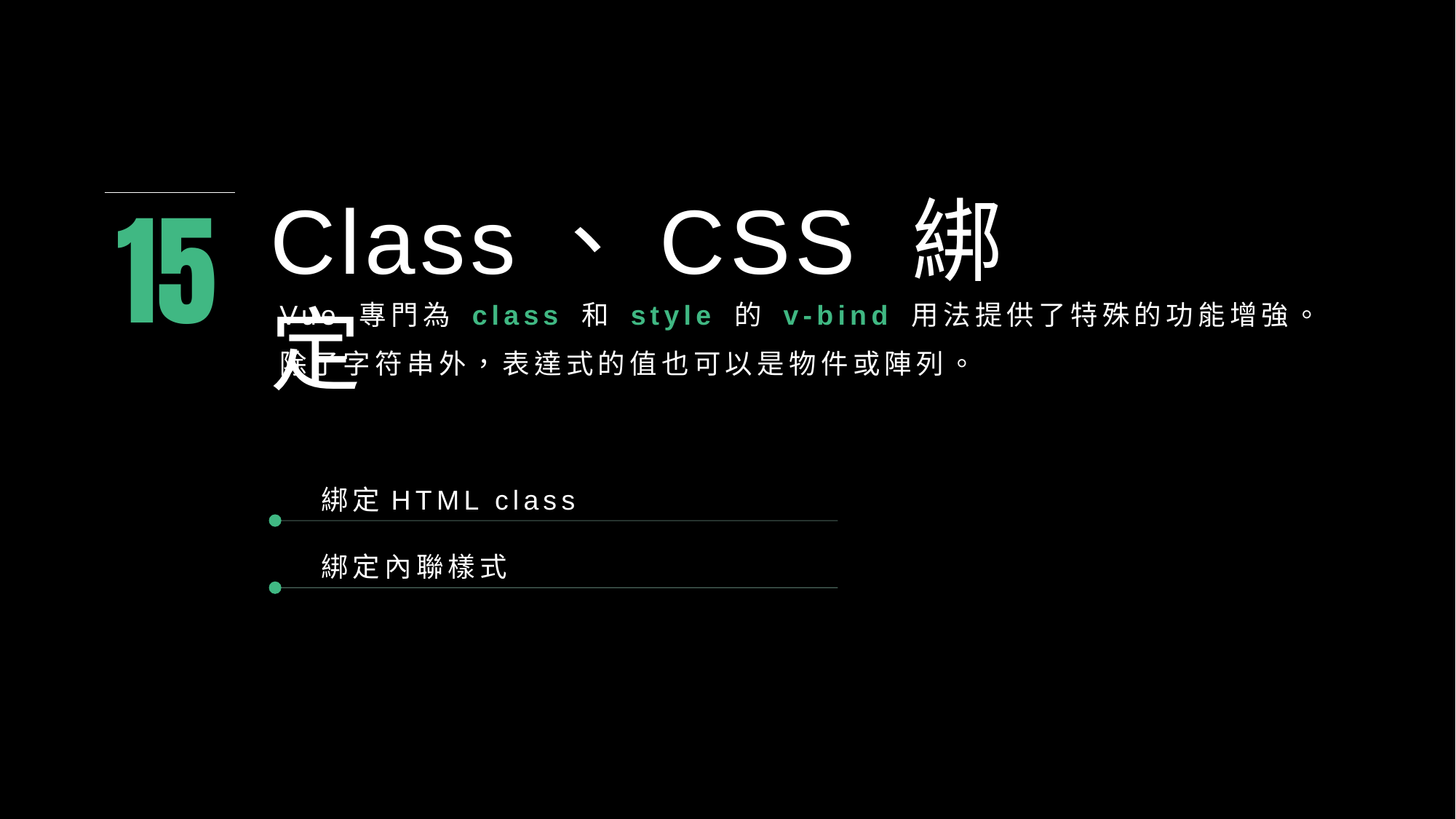

Class、CSS 綁定
15
Vue 專門為 class 和 style 的 v-bind 用法提供了特殊的功能增強。
除了字符串外，表達式的值也可以是物件或陣列。
綁定HTML class

綁定內聯樣式